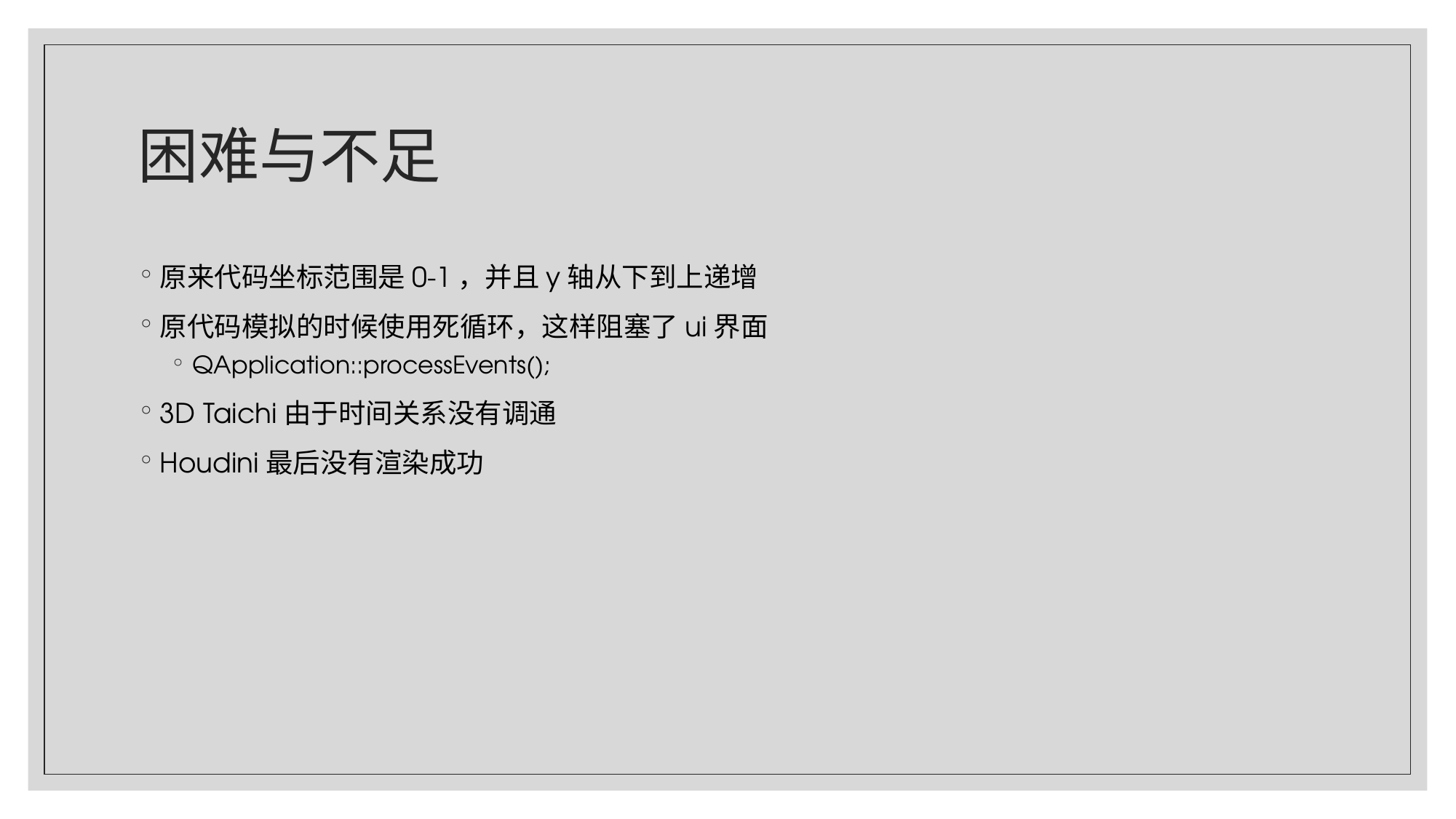

# 困难与不足
原来代码坐标范围是0-1，并且y轴从下到上递增
原代码模拟的时候使用死循环，这样阻塞了ui界面
QApplication::processEvents();
3D Taichi由于时间关系没有调通
Houdini最后没有渲染成功